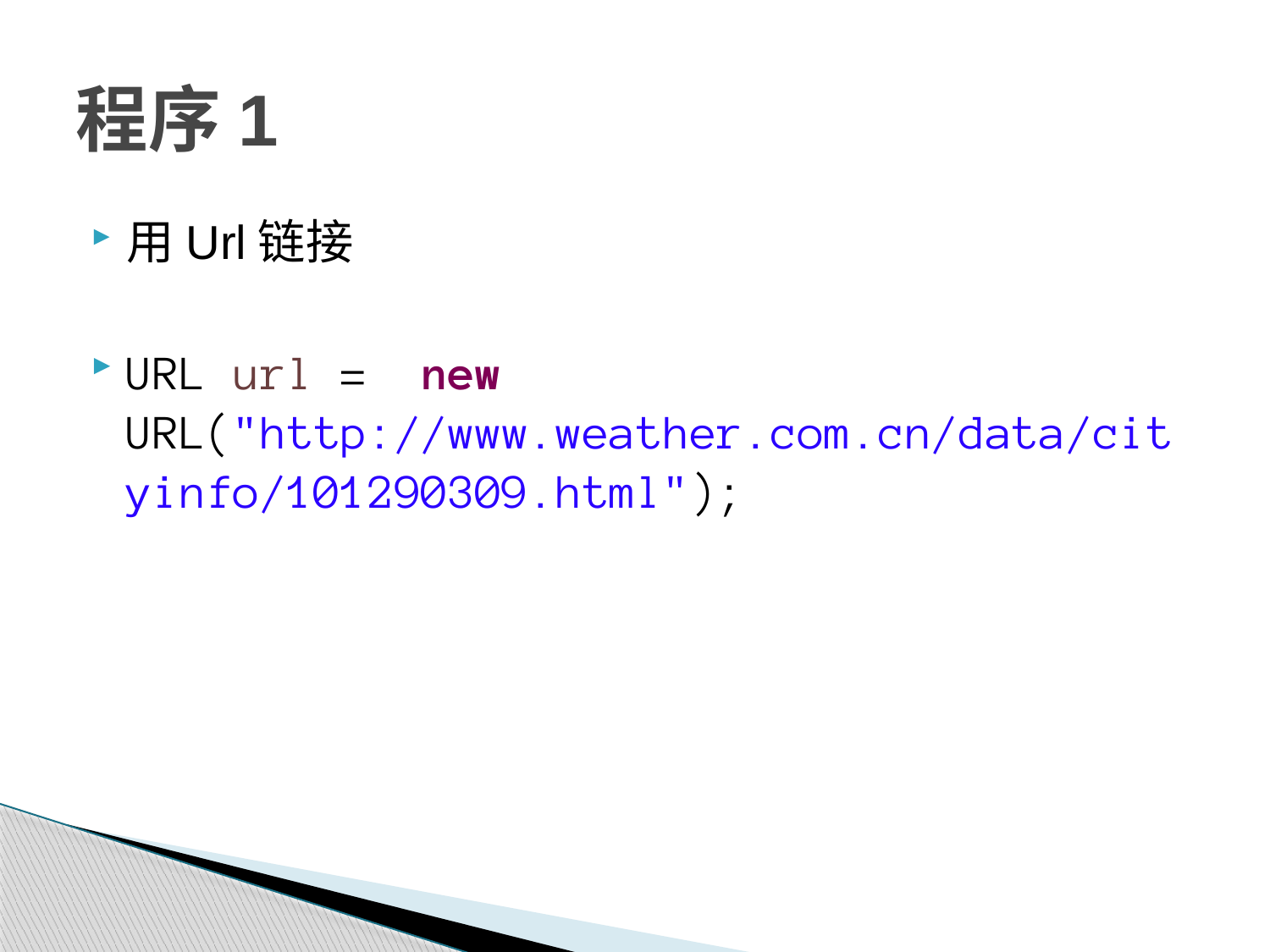

# 程序1
用Url链接

URL url =  new URL("http://www.weather.com.cn/data/cityinfo/101290309.html");